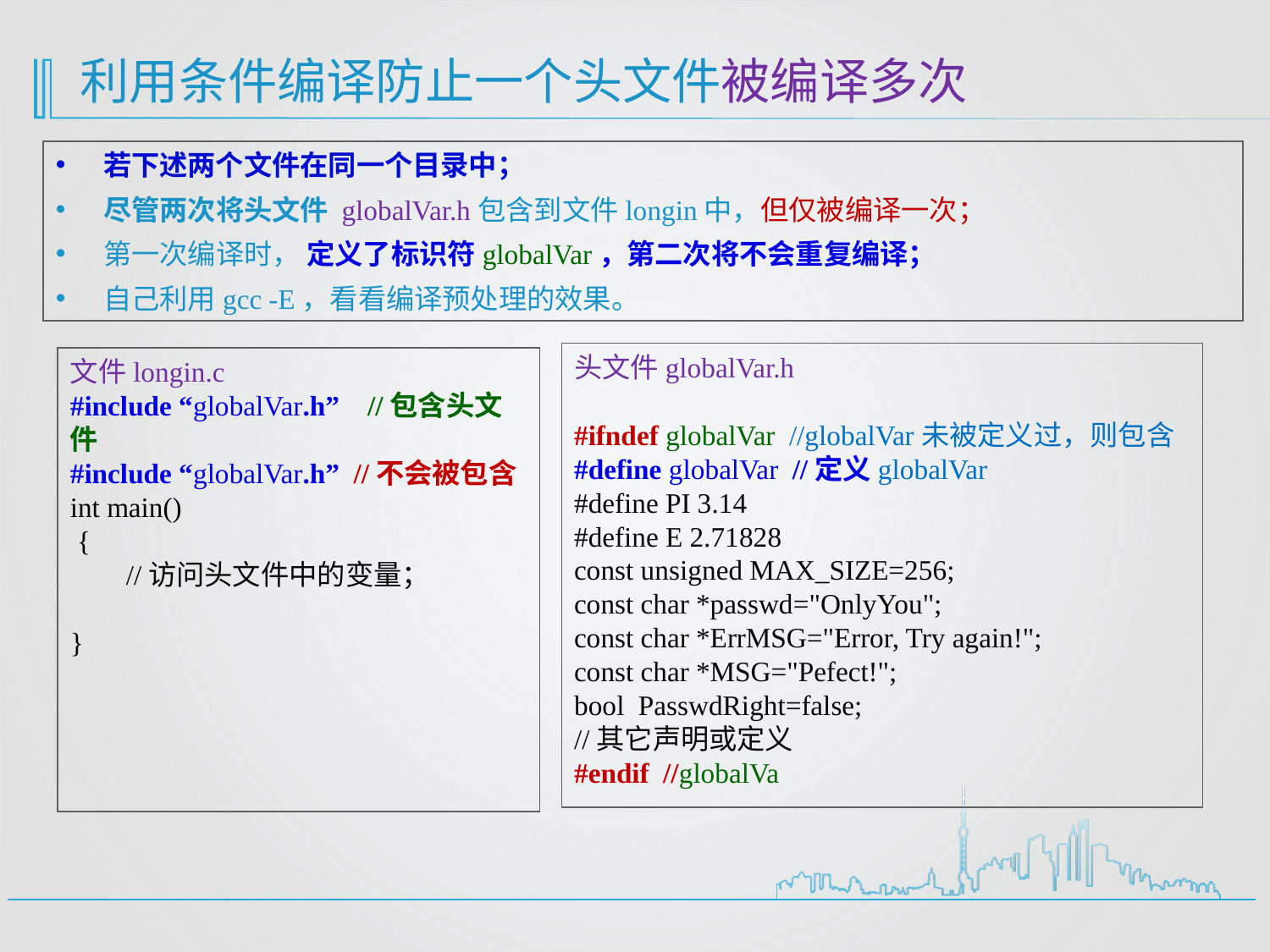

# 利用条件编译防止一个头文件被编译多次
若下述两个文件在同一个目录中；
尽管两次将头文件 globalVar.h包含到文件longin中，但仅被编译一次；
第一次编译时， 定义了标识符globalVar，第二次将不会重复编译；
自己利用gcc -E，看看编译预处理的效果。
头文件globalVar.h

#ifndef globalVar  //globalVar未被定义过，则包含
#define globalVar  //定义globalVar
#define PI 3.14
#define E 2.71828
const unsigned MAX_SIZE=256;
const char *passwd="OnlyYou";
const char *ErrMSG="Error, Try again!";
const char *MSG="Pefect!";
bool  PasswdRight=false;
//其它声明或定义
#endif  //globalVa

文件longin.c
#include “globalVar.h”    //包含头文件
#include “globalVar.h”  //不会被包含
int main()
 {
        //访问头文件中的变量；

}